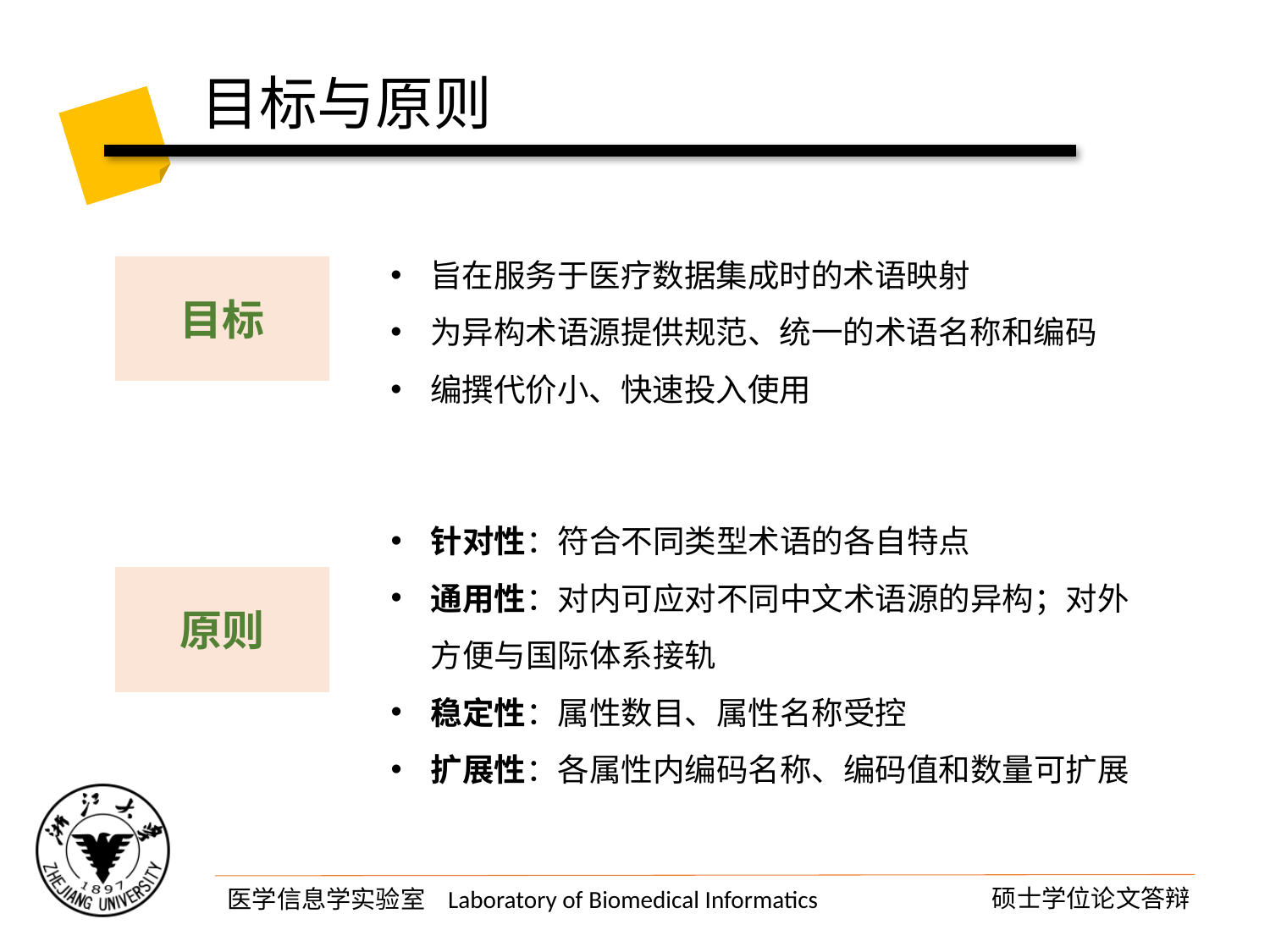

# 目标与原则
旨在服务于医疗数据集成时的术语映射
为异构术语源提供规范、统一的术语名称和编码
编撰代价小、快速投入使用
目标
针对性：符合不同类型术语的各自特点
通用性：对内可应对不同中文术语源的异构；对外方便与国际体系接轨
稳定性：属性数目、属性名称受控
扩展性：各属性内编码名称、编码值和数量可扩展
原则